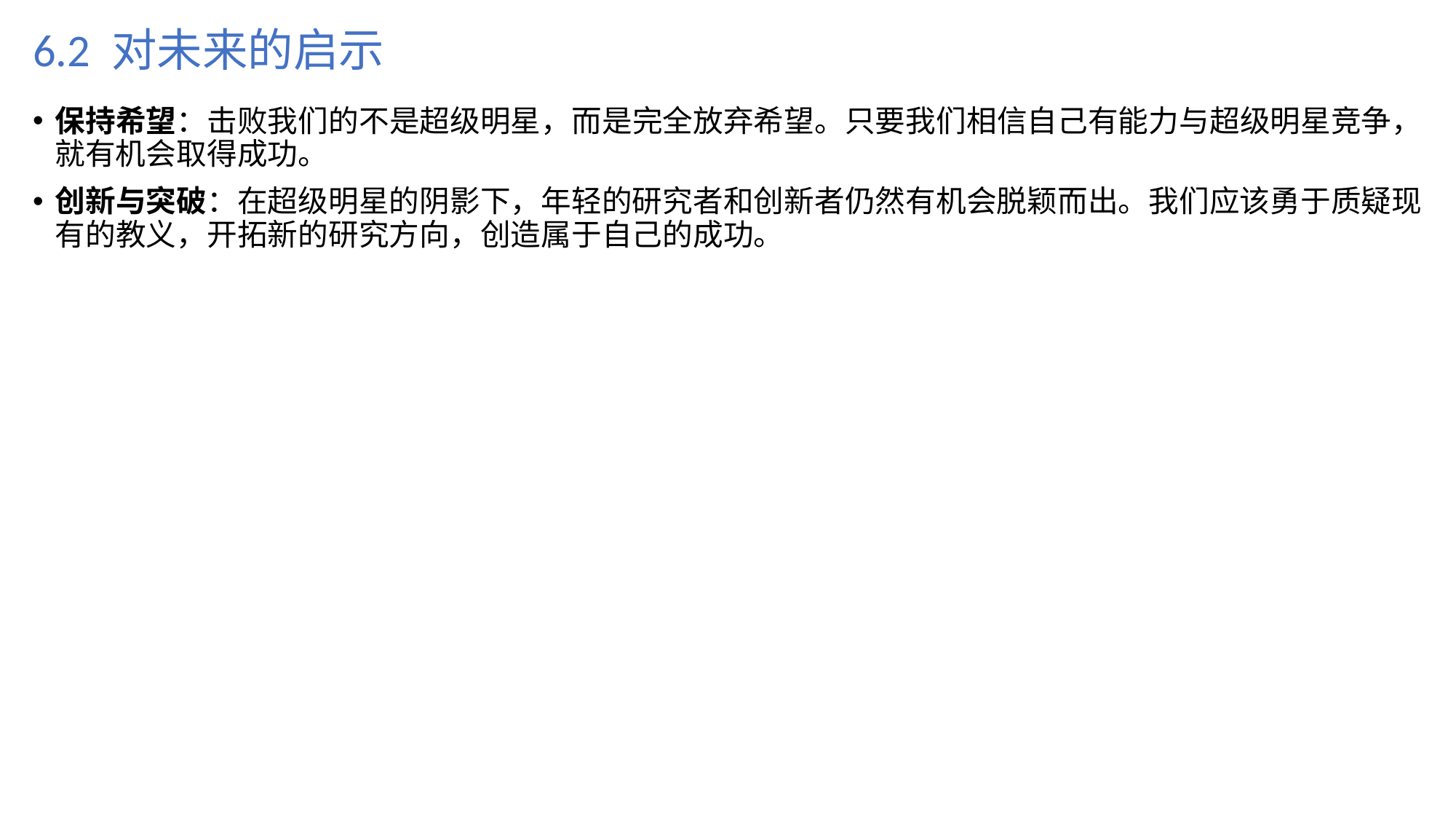

# 6.2 对未来的启示
保持希望：击败我们的不是超级明星，而是完全放弃希望。只要我们相信自己有能力与超级明星竞争，就有机会取得成功。
创新与突破：在超级明星的阴影下，年轻的研究者和创新者仍然有机会脱颖而出。我们应该勇于质疑现有的教义，开拓新的研究方向，创造属于自己的成功。